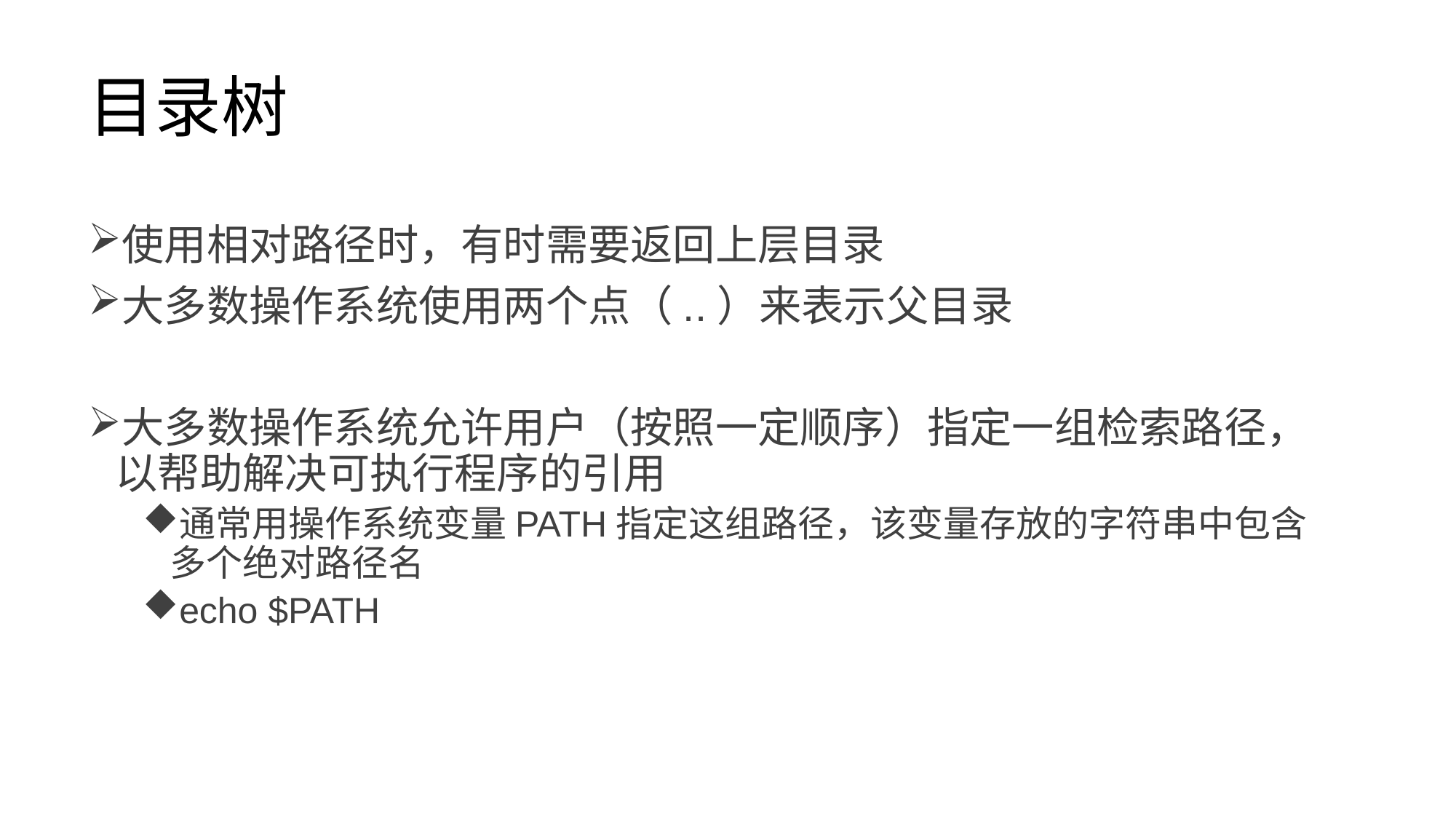

# 目录树
使用相对路径时，有时需要返回上层目录
大多数操作系统使用两个点（..）来表示父目录

大多数操作系统允许用户（按照一定顺序）指定一组检索路径，以帮助解决可执行程序的引用
通常用操作系统变量PATH指定这组路径，该变量存放的字符串中包含多个绝对路径名
echo $PATH